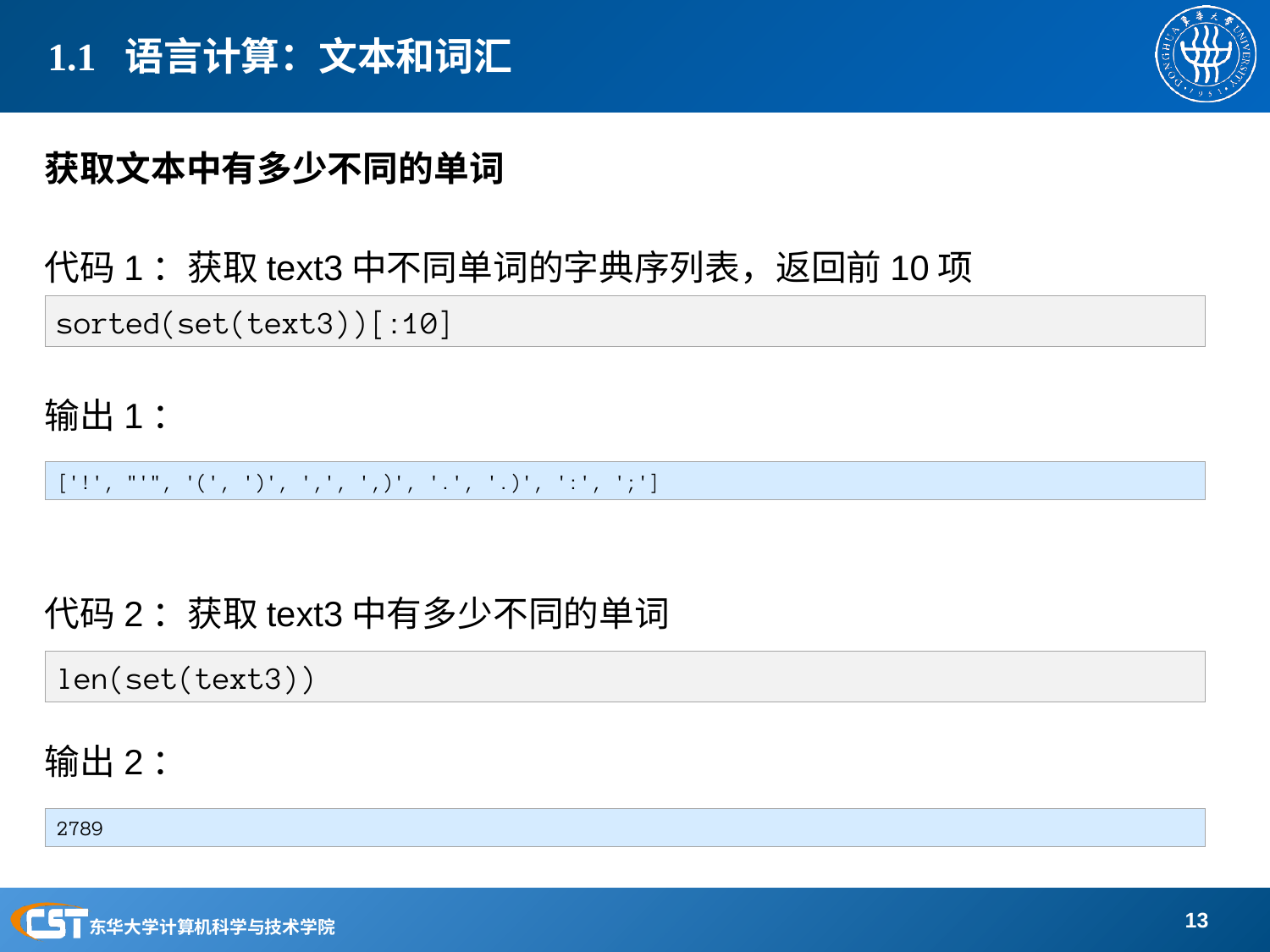

# 1.1  语言计算：文本和词汇
获取文本中有多少不同的单词

代码1：获取text3中不同单词的字典序列表，返回前10项

输出1：

代码2：获取text3中有多少不同的单词

输出2：

sorted(set(text3))[:10]
['!', "'", '(', ')', ',', ',)', '.', '.)', ':', ';']
len(set(text3))
2789